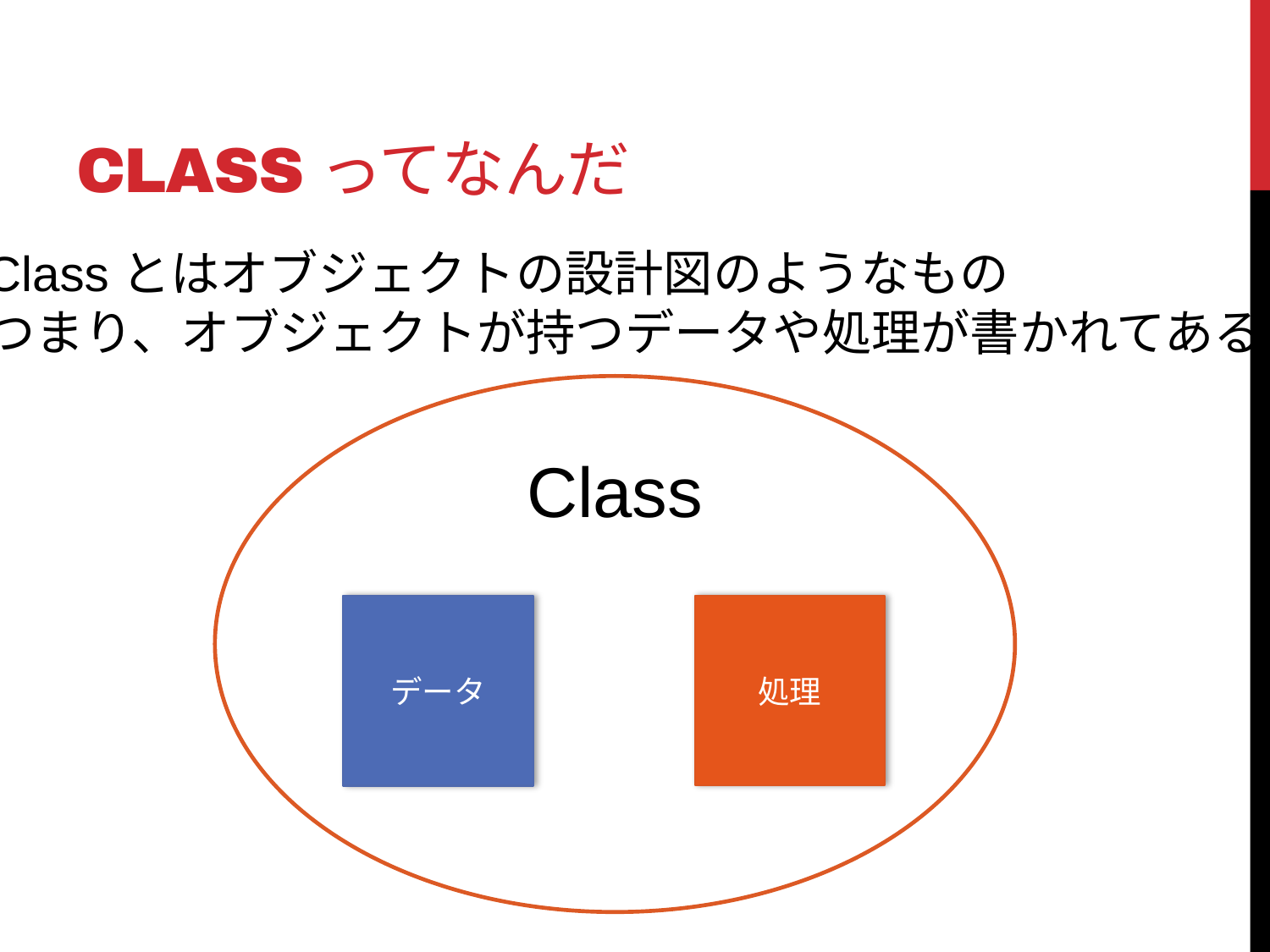

# Classってなんだ
Classとはオブジェクトの設計図のようなもの
つまり、オブジェクトが持つデータや処理が書かれてある！

Class
処理
データ